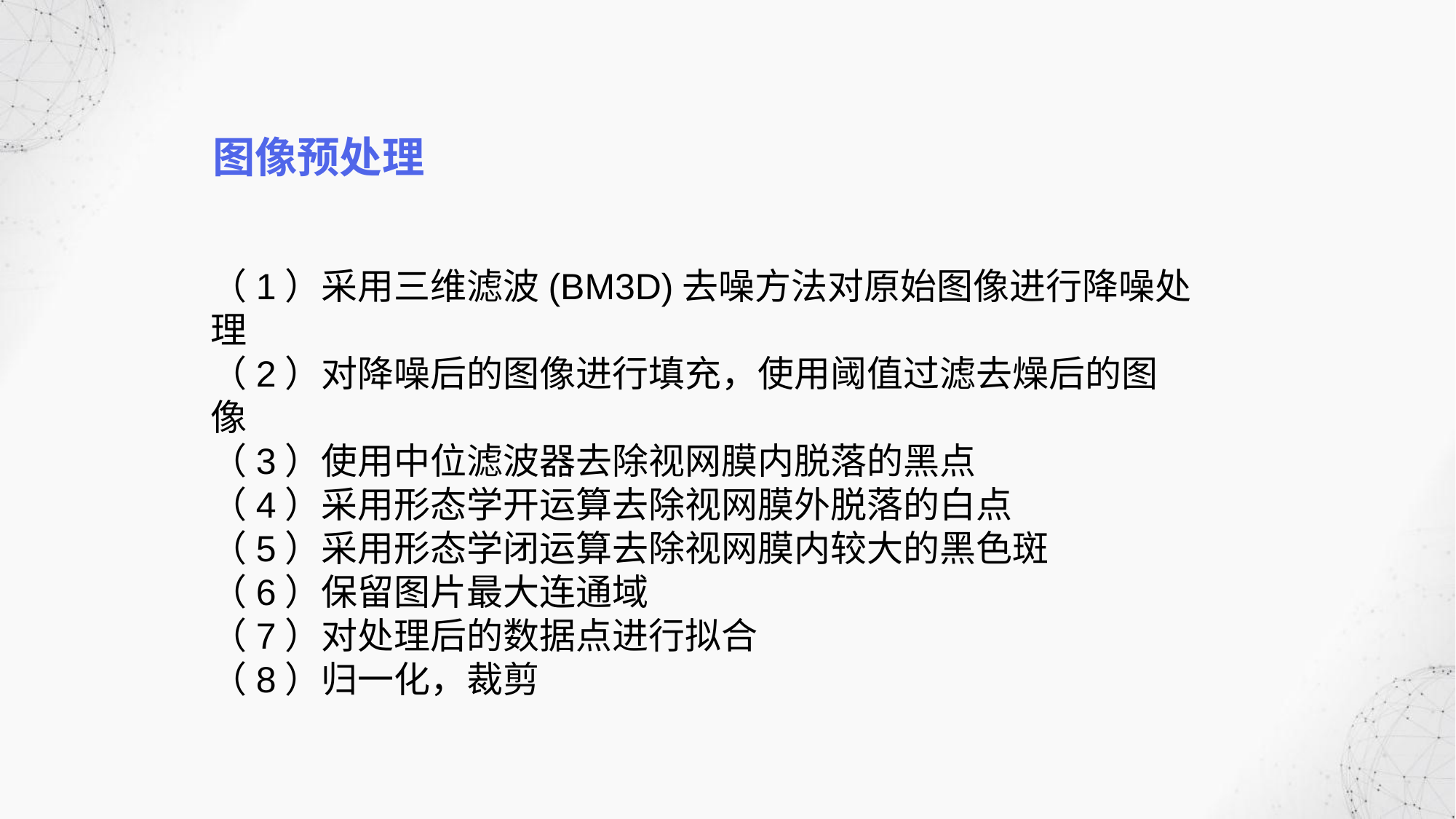

图像预处理
（1）采用三维滤波(BM3D)去噪方法对原始图像进行降噪处理
（2）对降噪后的图像进行填充，使用阈值过滤去燥后的图像
（3）使用中位滤波器去除视网膜内脱落的黑点
（4）采用形态学开运算去除视网膜外脱落的白点
（5）采用形态学闭运算去除视网膜内较大的黑色斑
（6）保留图片最大连通域
（7）对处理后的数据点进行拟合
（8）归一化，裁剪